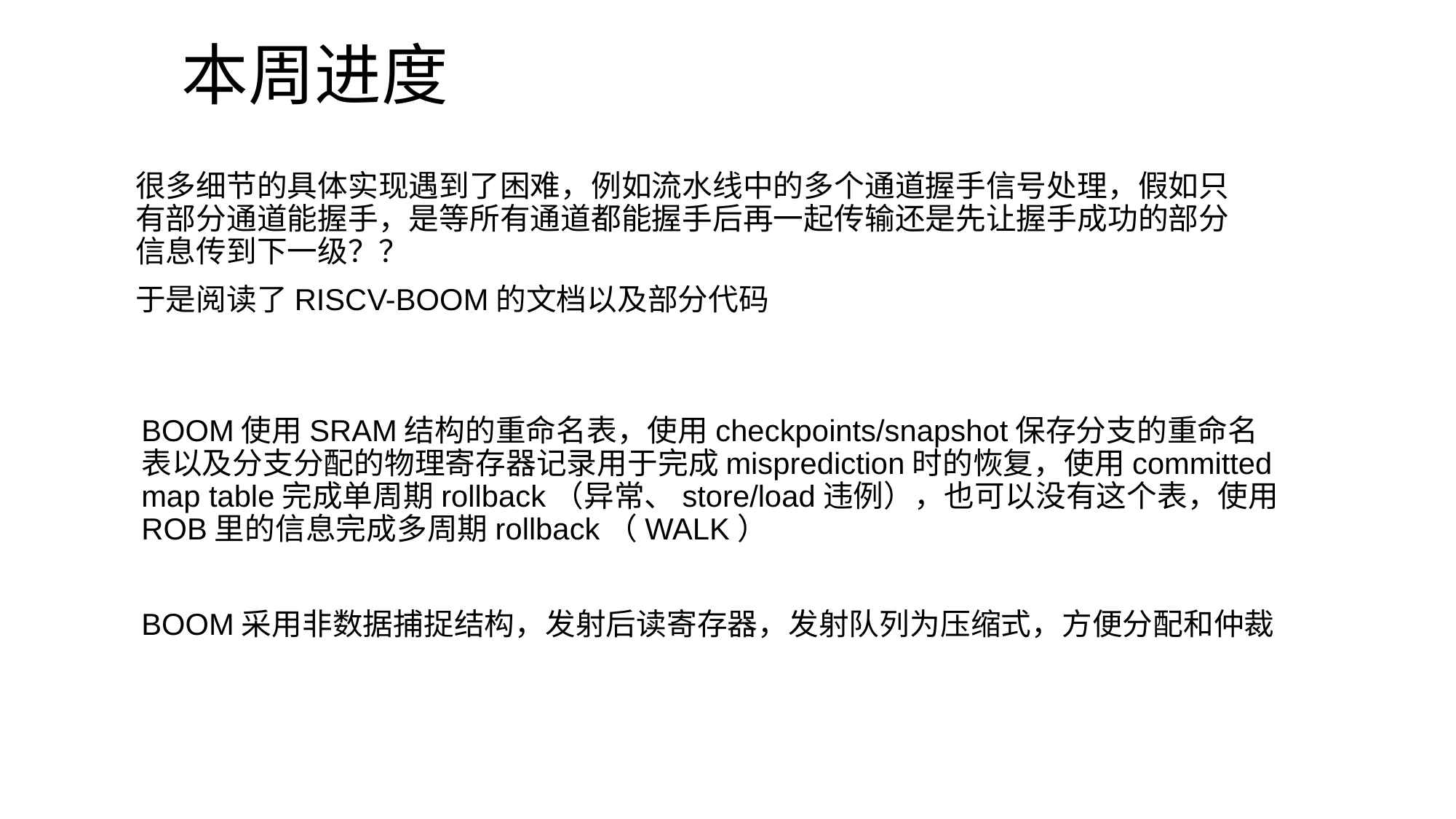

# 本周进度
很多细节的具体实现遇到了困难，例如流水线中的多个通道握手信号处理，假如只有部分通道能握手，是等所有通道都能握手后再一起传输还是先让握手成功的部分信息传到下一级？？
于是阅读了RISCV-BOOM的文档以及部分代码
BOOM使用SRAM结构的重命名表，使用checkpoints/snapshot保存分支的重命名表以及分支分配的物理寄存器记录用于完成misprediction时的恢复，使用committed map table完成单周期rollback（异常、store/load违例），也可以没有这个表，使用ROB里的信息完成多周期rollback（WALK）

BOOM采用非数据捕捉结构，发射后读寄存器，发射队列为压缩式，方便分配和仲裁